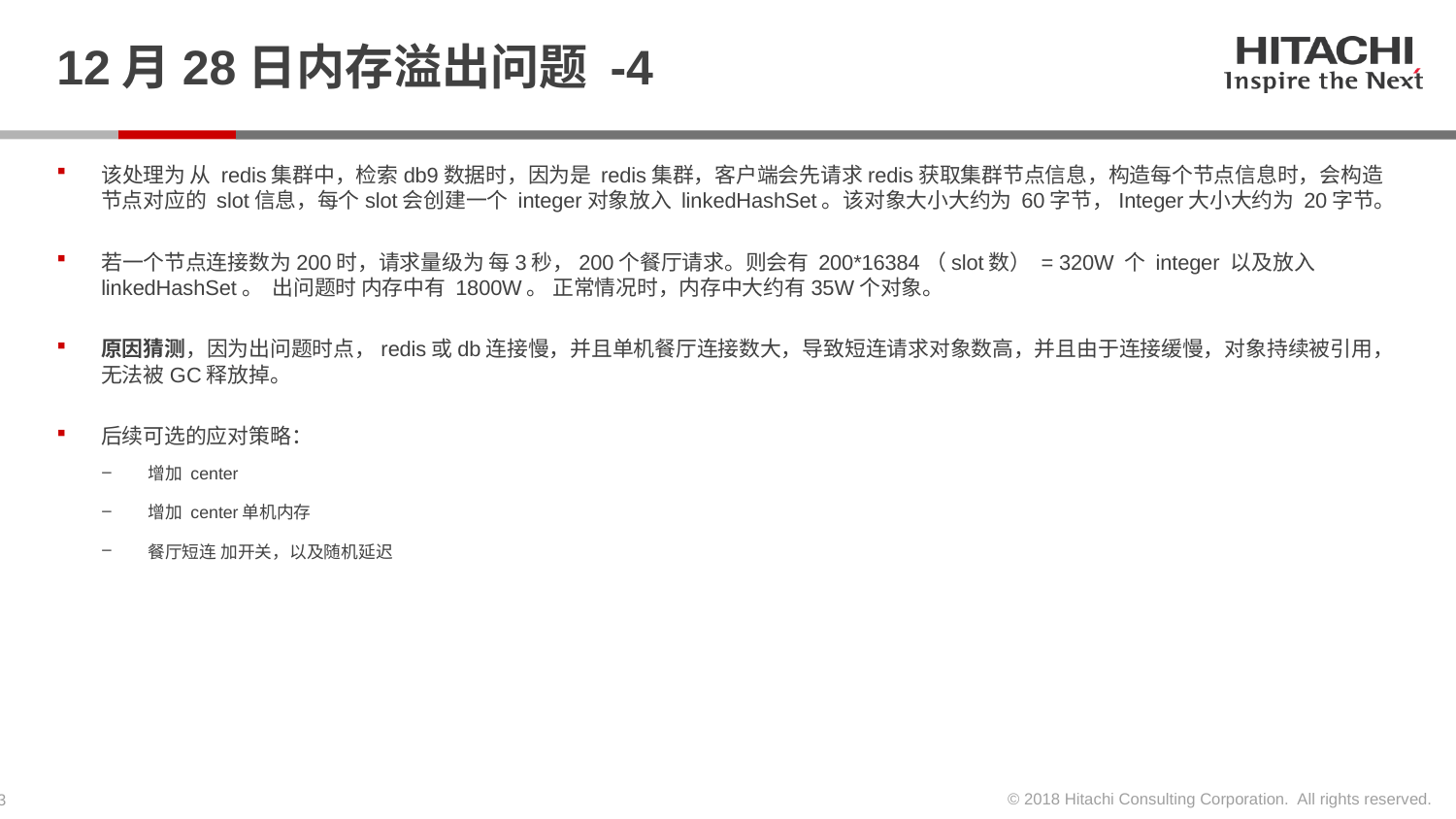

# 12月28日内存溢出问题 -4
该处理为 从 redis集群中，检索db9数据时，因为是 redis集群，客户端会先请求redis获取集群节点信息，构造每个节点信息时，会构造节点对应的 slot信息，每个slot会创建一个 integer对象放入 linkedHashSet。该对象大小大约为 60字节，Integer大小大约为 20字节。
若一个节点连接数为200时，请求量级为 每3秒，200个餐厅请求。则会有 200*16384（slot数） = 320W 个 integer 以及放入 linkedHashSet。  出问题时 内存中有 1800W。 正常情况时，内存中大约有35W个对象。
原因猜测，因为出问题时点，redis或db连接慢，并且单机餐厅连接数大，导致短连请求对象数高，并且由于连接缓慢，对象持续被引用，无法被GC释放掉。
后续可选的应对策略：
增加 center
增加 center单机内存
餐厅短连 加开关，以及随机延迟